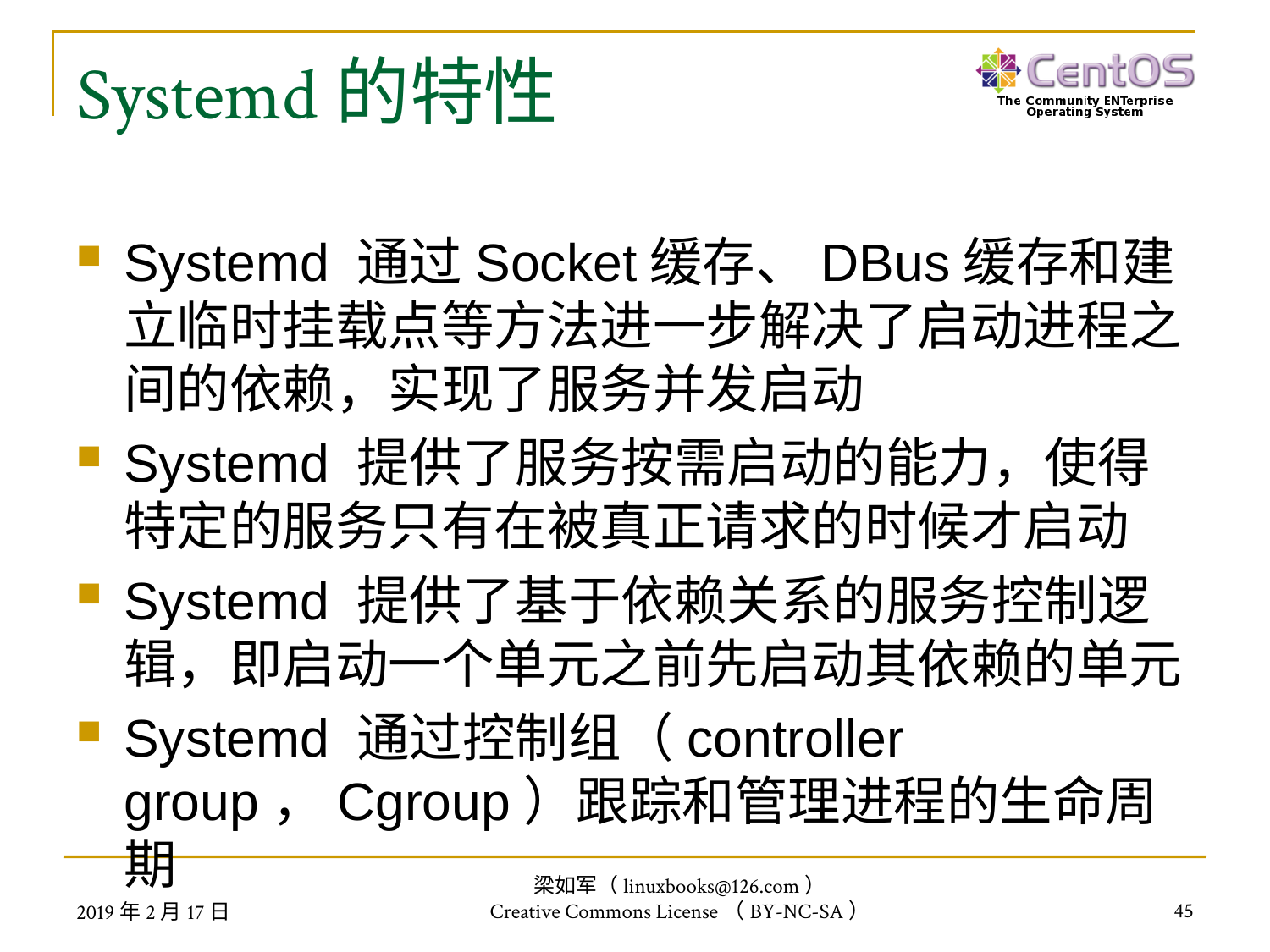

# Systemd的特性
Systemd 通过Socket缓存、DBus缓存和建立临时挂载点等方法进一步解决了启动进程之间的依赖，实现了服务并发启动
Systemd 提供了服务按需启动的能力，使得特定的服务只有在被真正请求的时候才启动
Systemd 提供了基于依赖关系的服务控制逻辑，即启动一个单元之前先启动其依赖的单元
Systemd 通过控制组（controller group，Cgroup）跟踪和管理进程的生命周期
梁如军（linuxbooks@126.com）
Creative Commons License（BY-NC-SA）
2019年2月17日
45